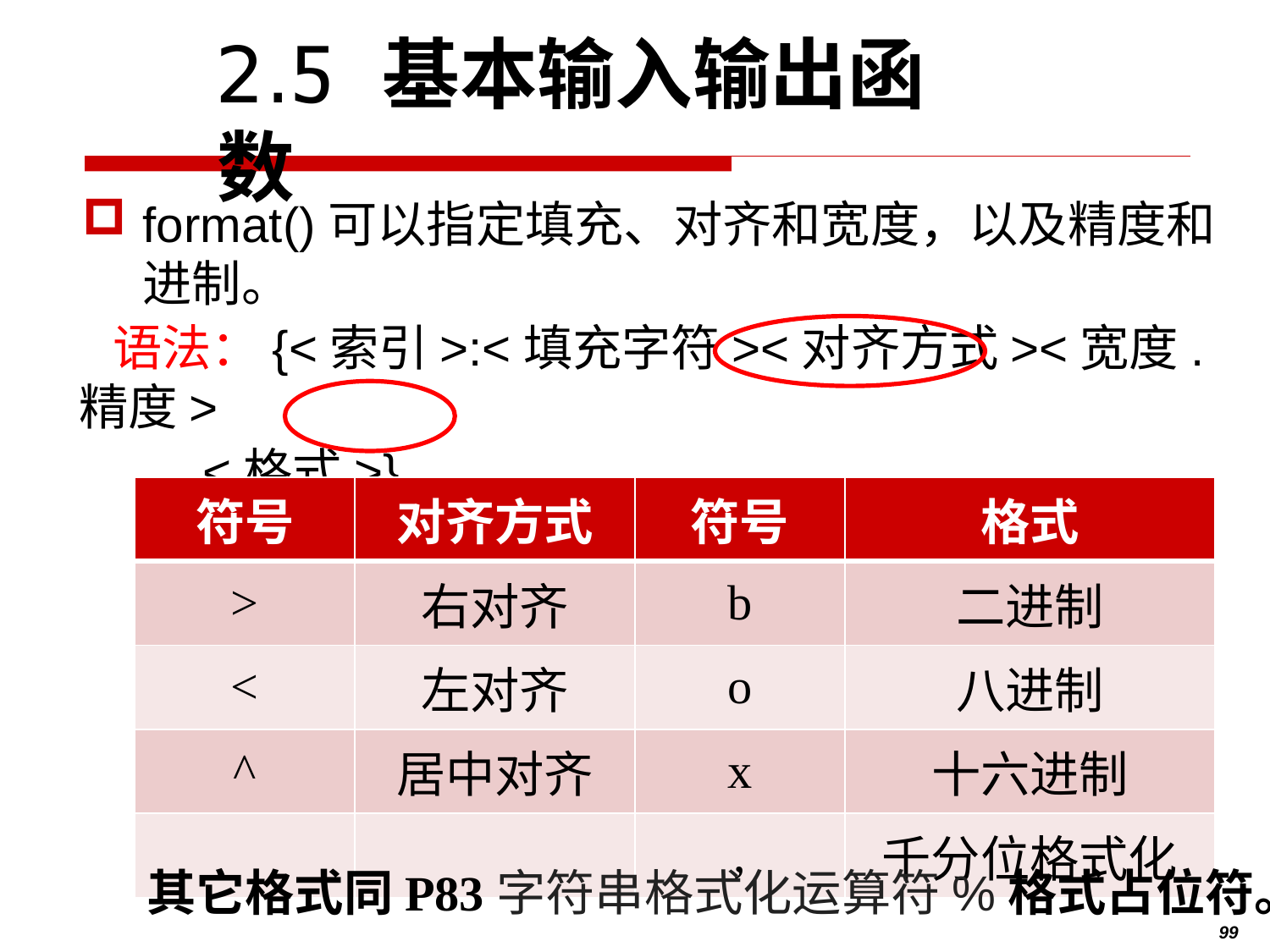

2.5 基本输入输出函数
format()可以指定填充、对齐和宽度，以及精度和进制。
  语法：{<索引>:<填充字符><对齐方式><宽度.精度>
         <格式>}

| 符号 | 对齐方式 | 符号 | 格式 |
| --- | --- | --- | --- |
| > | 右对齐 | b | 二进制 |
| < | 左对齐 | o | 八进制 |
| ^ | 居中对齐 | x | 十六进制 |
|  |  | , | 千分位格式化 |
其它格式同P83字符串格式化运算符%格式占位符。
99